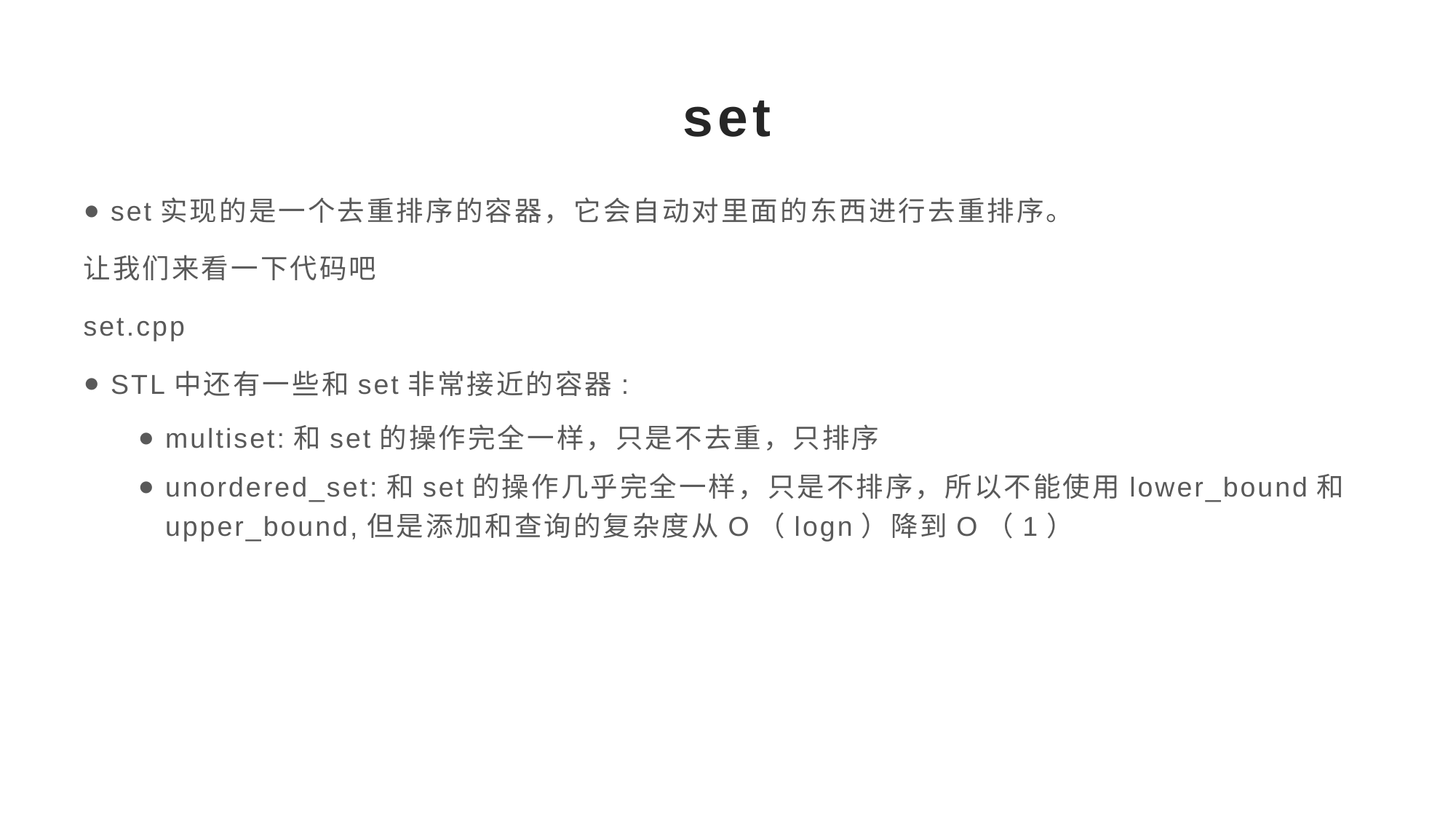

# set
set实现的是一个去重排序的容器，它会自动对里面的东西进行去重排序。
让我们来看一下代码吧
set.cpp
STL中还有一些和set非常接近的容器:
multiset:和set的操作完全一样，只是不去重，只排序
unordered_set:和set的操作几乎完全一样，只是不排序，所以不能使用lower_bound和upper_bound,但是添加和查询的复杂度从O（logn）降到O（1）